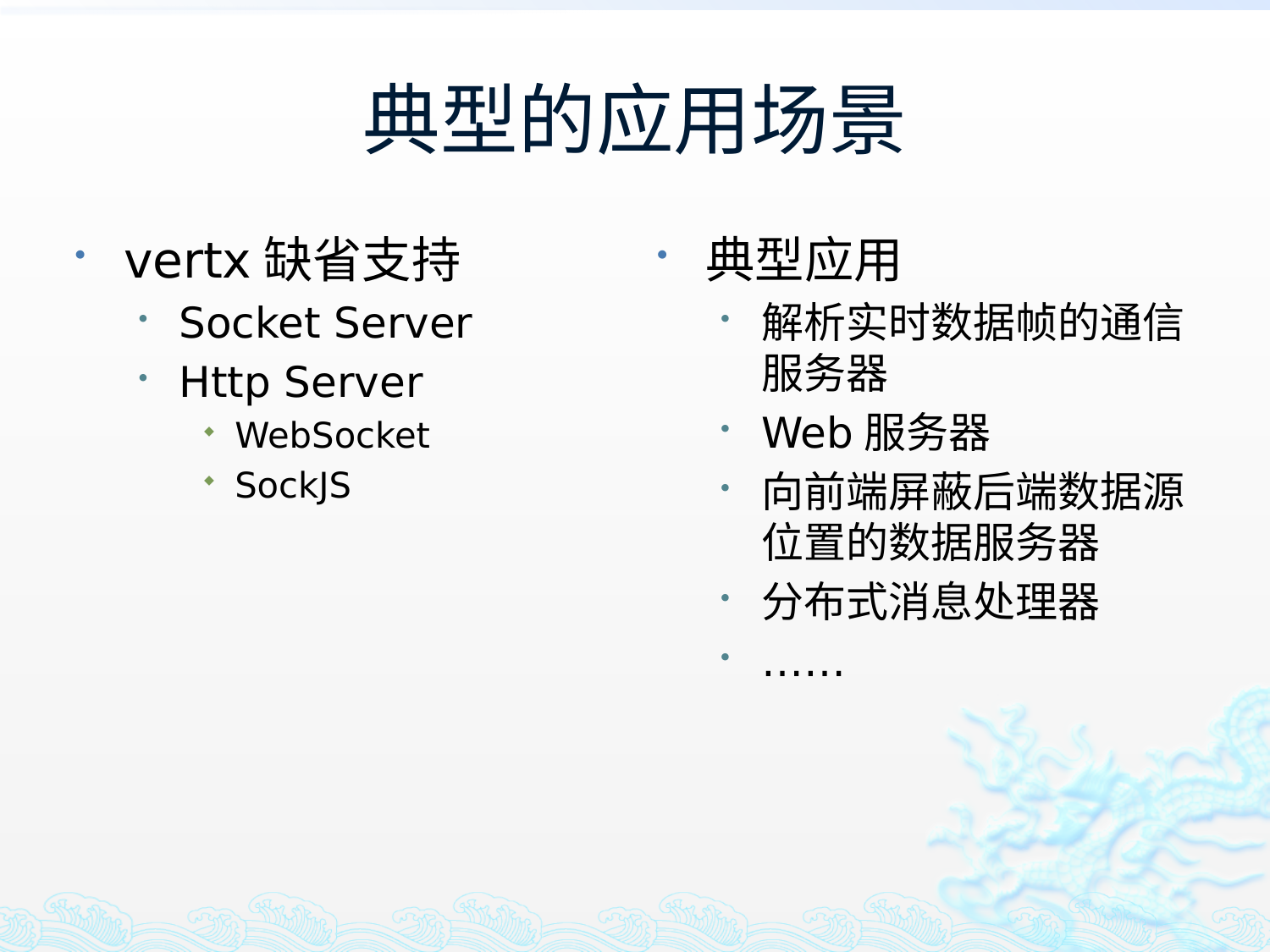

# 典型的应用场景
vertx缺省支持
Socket Server
Http Server
WebSocket
SockJS
典型应用
解析实时数据帧的通信服务器
Web服务器
向前端屏蔽后端数据源位置的数据服务器
分布式消息处理器
……